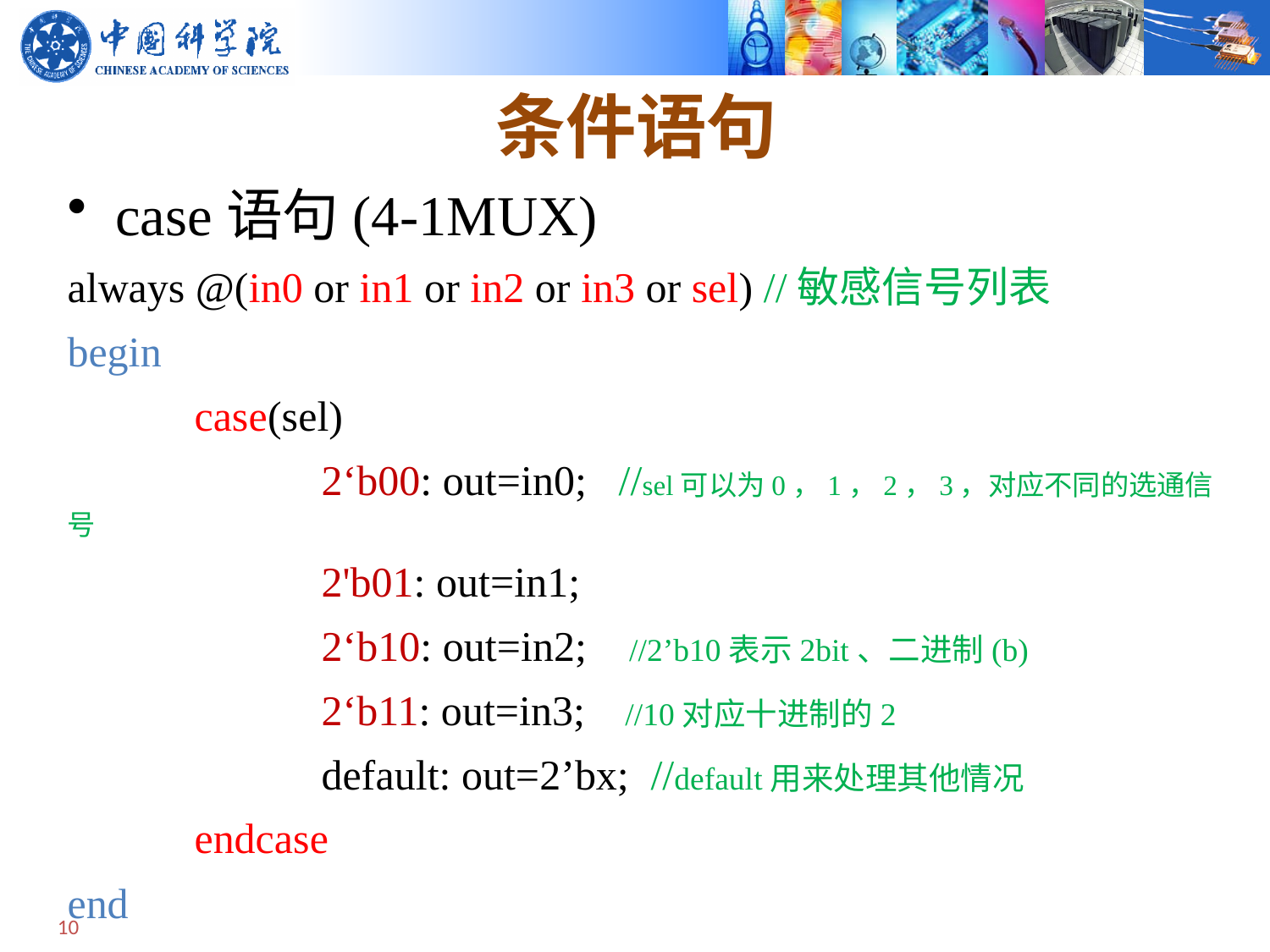

# 条件语句
case语句(4-1MUX)
always @(in0 or in1 or in2 or in3 or sel) //敏感信号列表
begin
	case(sel)
		2‘b00: out=in0;   //sel可以为0，1，2，3，对应不同的选通信号
		2'b01: out=in1;
		2‘b10: out=in2;    //2’b10表示2bit、二进制(b)
		2‘b11: out=in3;    //10对应十进制的2
		default: out=2’bx;  //default用来处理其他情况
	endcase
end